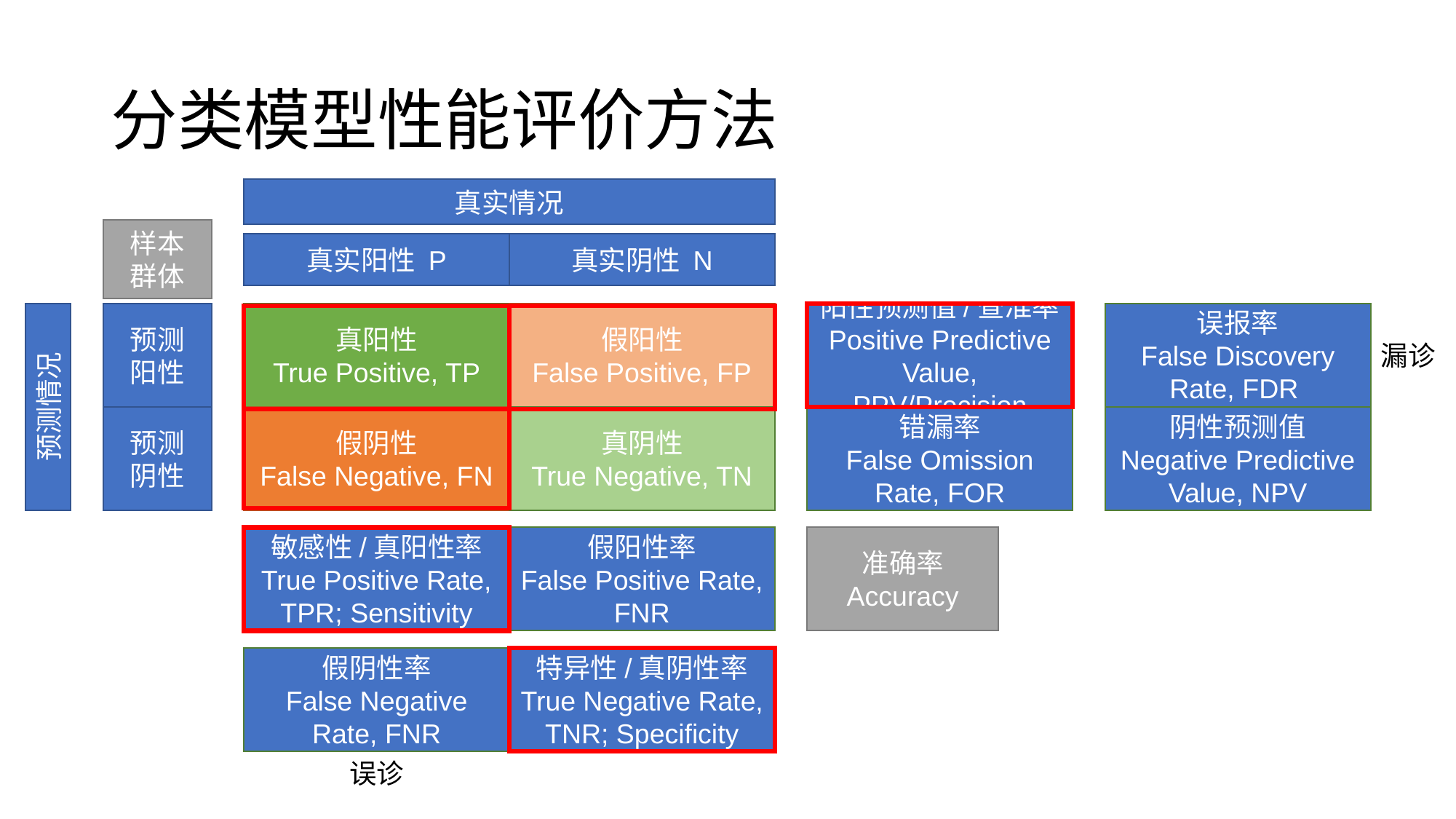

分类模型性能评价方法
真实情况
样本
群体
真实阳性 P
真实阴性 N
预测
阳性
真阳性
True Positive, TP
假阳性
False Positive, FP
阳性预测值/查准率
Positive Predictive Value, PPV/Precision

误报率
False Discovery Rate, FDR

漏诊
预测情况
预测
阴性
假阴性
False Negative, FN
真阴性
True Negative, TN
错漏率
False Omission Rate, FOR
阴性预测值
Negative Predictive Value, NPV
敏感性/真阳性率
True Positive Rate, TPR; Sensitivity
假阳性率
False Positive Rate, FNR
准确率
Accuracy

假阴性率
False Negative Rate, FNR
特异性/真阴性率
True Negative Rate, TNR; Specificity

误诊